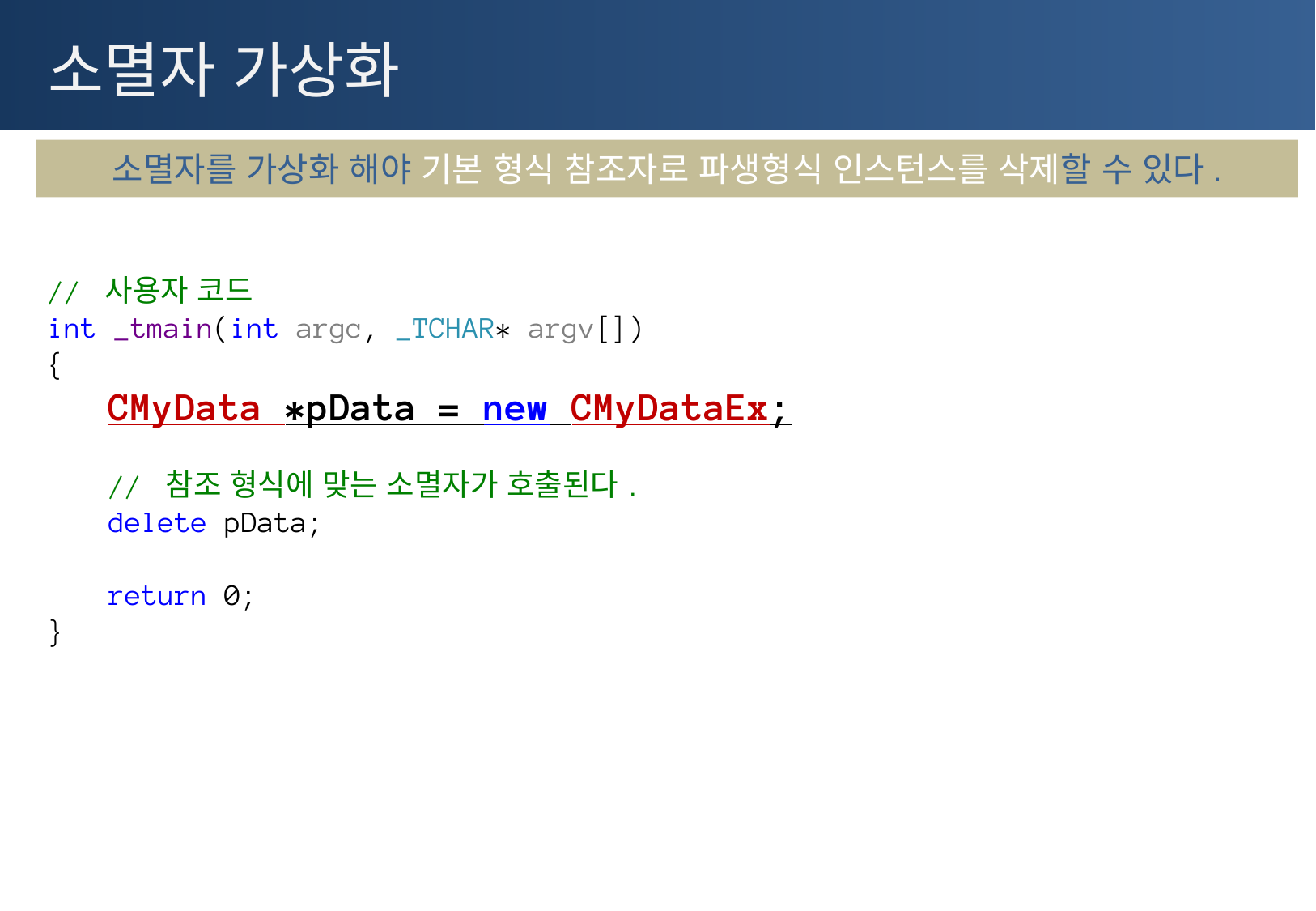

# 소멸자 가상화
소멸자를 가상화 해야 기본 형식 참조자로 파생형식 인스턴스를 삭제할 수 있다.
// 사용자 코드
int _tmain(int argc, _TCHAR* argv[])
{
CMyData *pData = new CMyDataEx;

// 참조 형식에 맞는 소멸자가 호출된다.
delete pData;

return 0;
}